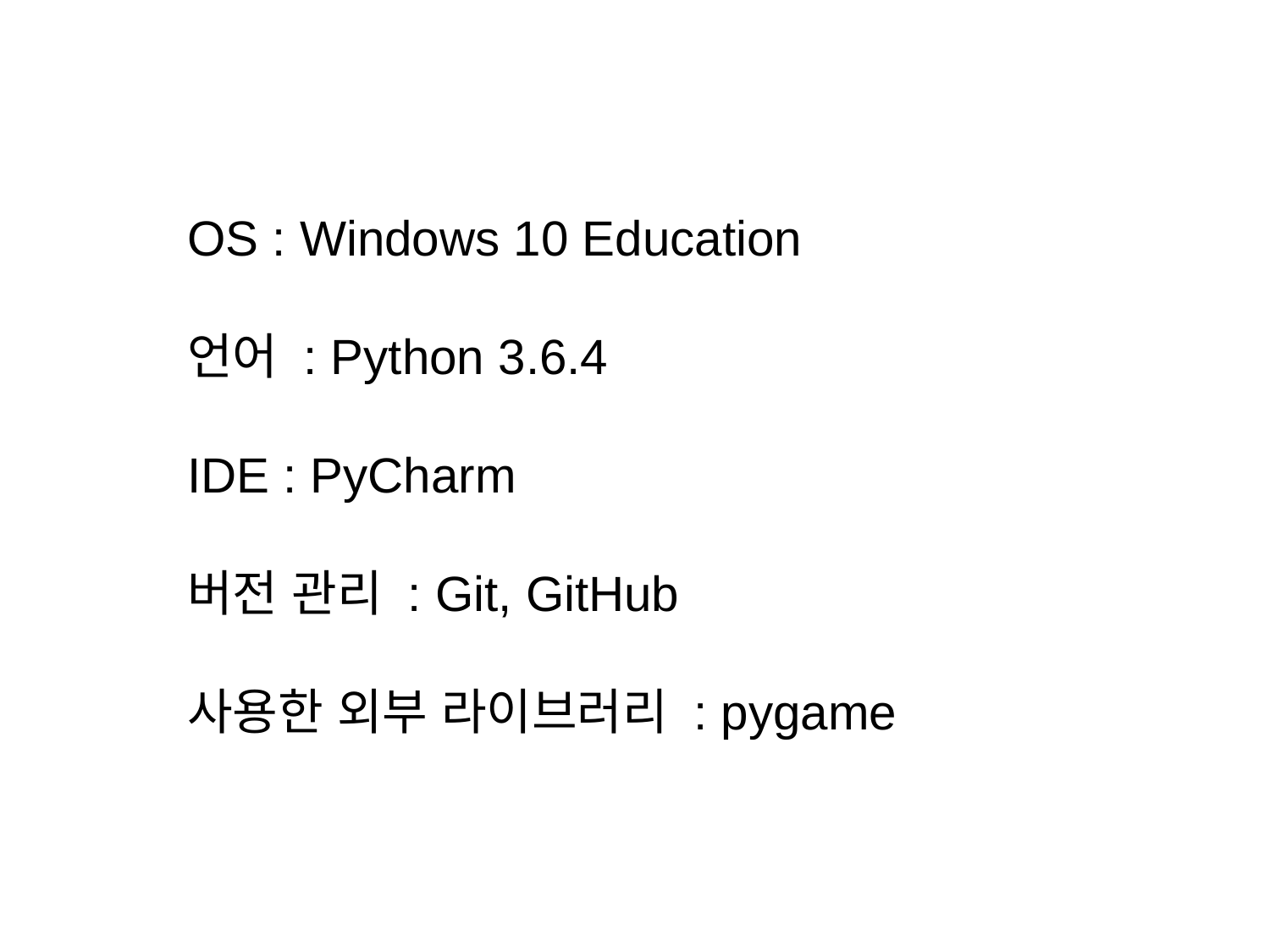

OS : Windows 10 Education

언어 : Python 3.6.4

IDE : PyCharm

버전 관리 : Git, GitHub

사용한 외부 라이브러리 : pygame